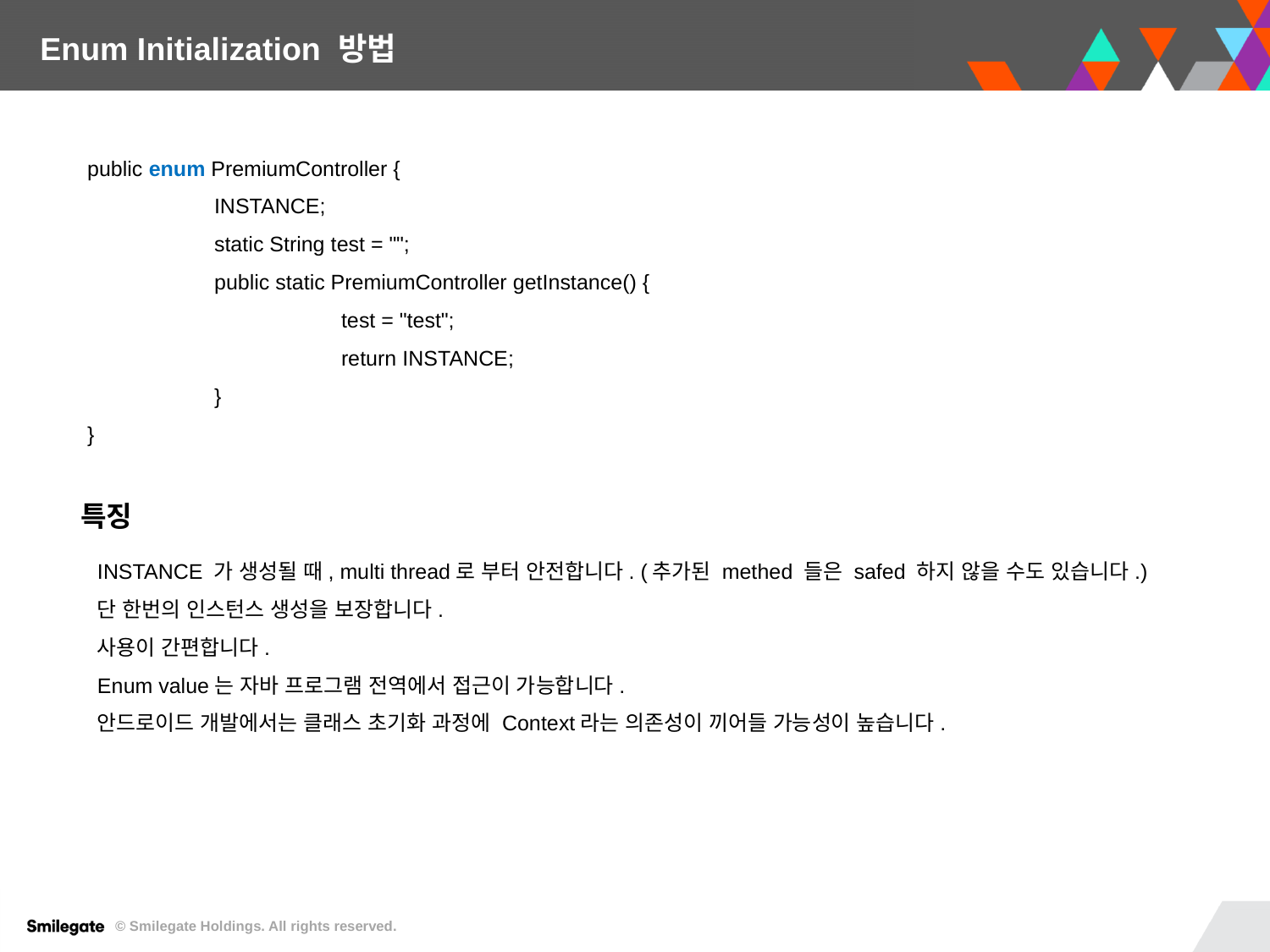

Enum Initialization 방법
public enum PremiumController {
	INSTANCE;
	static String test = "";
	public static PremiumController getInstance() {
		test = "test";
		return INSTANCE;
	}
}
특징
INSTANCE 가 생성될 때, multi thread로 부터 안전합니다. (추가된 methed 들은 safed 하지 않을 수도 있습니다.)
단 한번의 인스턴스 생성을 보장합니다.
사용이 간편합니다.
Enum value는 자바 프로그램 전역에서 접근이 가능합니다.
안드로이드 개발에서는 클래스 초기화 과정에 Context라는 의존성이 끼어들 가능성이 높습니다.